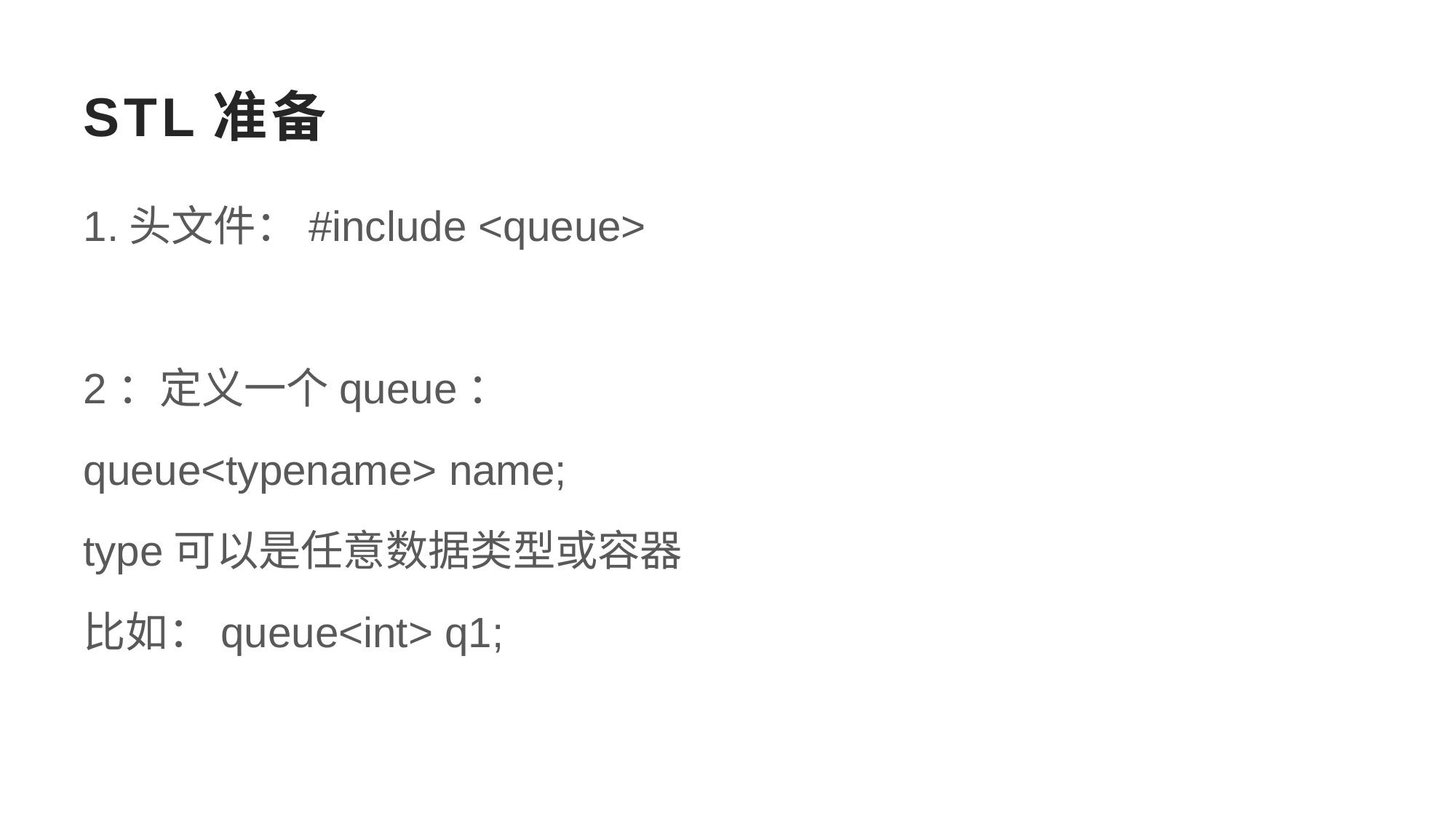

# STL准备
1.头文件：#include <queue>

2：定义一个queue：
queue<typename> name;
type可以是任意数据类型或容器
比如：queue<int> q1;